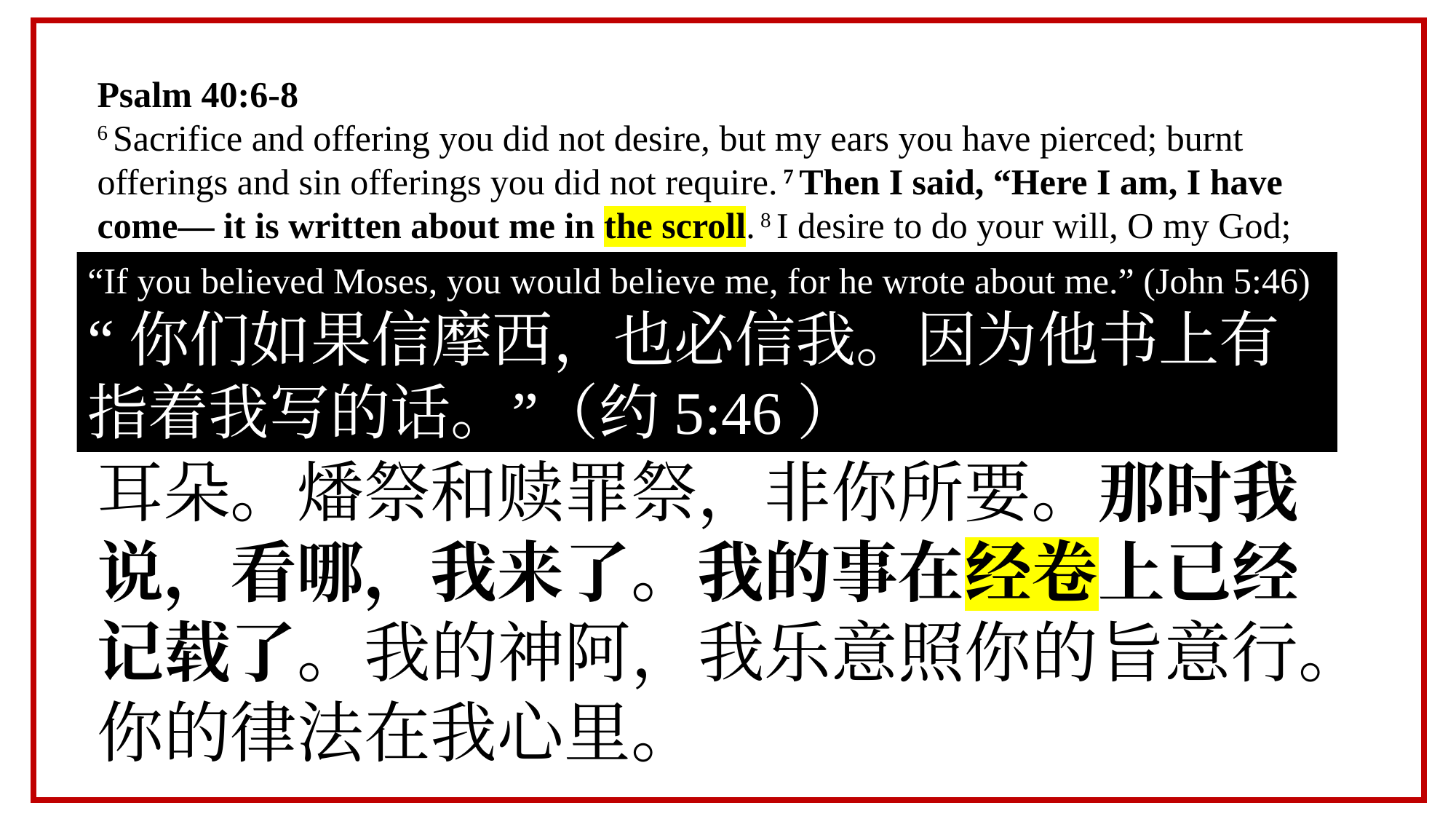

Psalm 40:6-8
6 Sacrifice and offering you did not desire, but my ears you have pierced; burnt offerings and sin offerings you did not require. 7 Then I said, “Here I am, I have come— it is written about me in the scroll. 8 I desire to do your will, O my God; your law is within my heart.”
诗40:6-8
祭物和礼物，你不喜悦。你已经开通我的耳朵。燔祭和赎罪祭，非你所要。那时我说，看哪，我来了。我的事在经卷上已经记载了。我的神阿，我乐意照你的旨意行。你的律法在我心里。
“If you believed Moses, you would believe me, for he wrote about me.” (John 5:46)
“你们如果信摩西，也必信我。因为他书上有指着我写的话。”（约5:46）